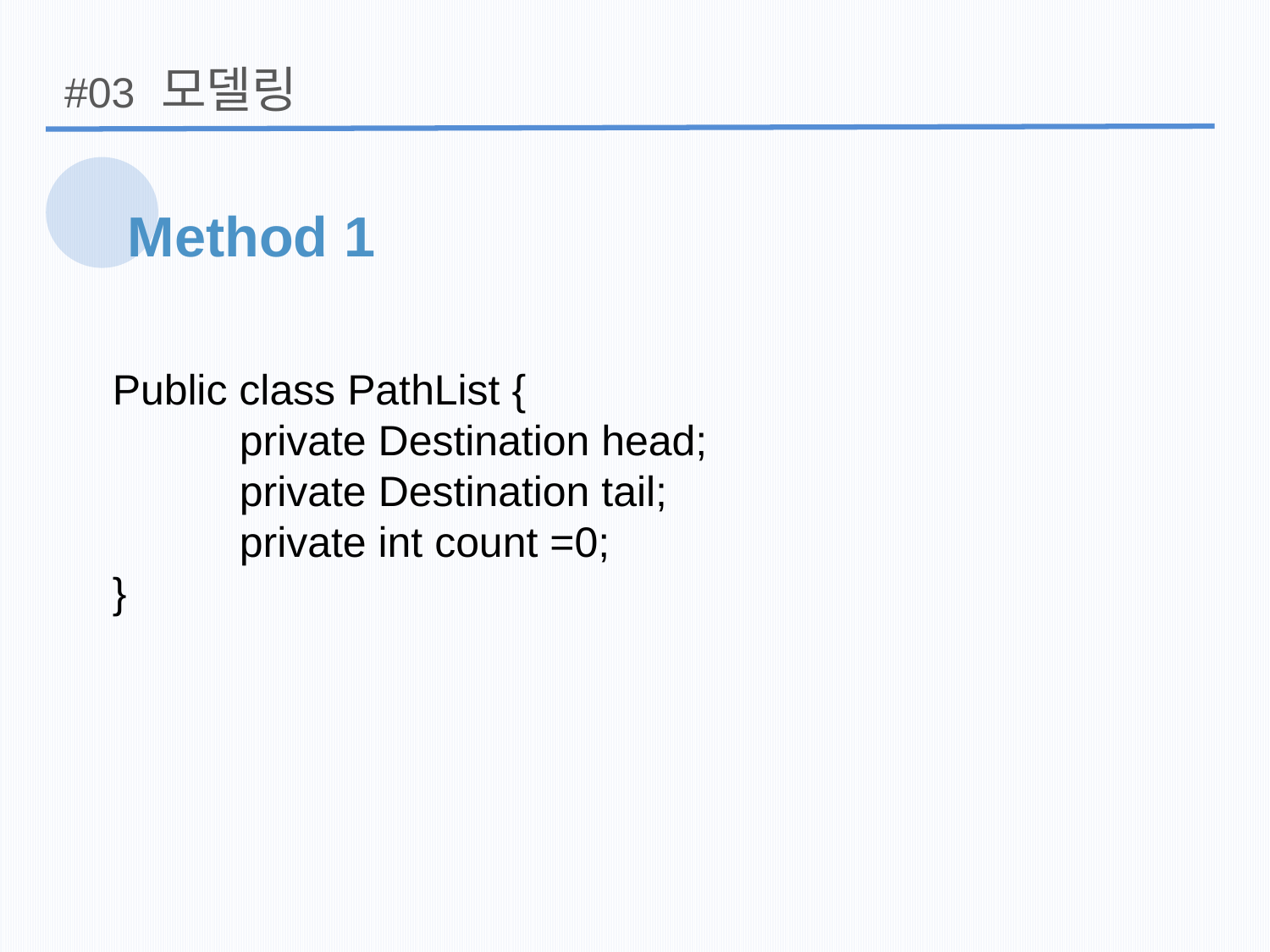

모델링
#03

Method 1

Public class PathList {
	private Destination head;
	private Destination tail;
	private int count =0;
}